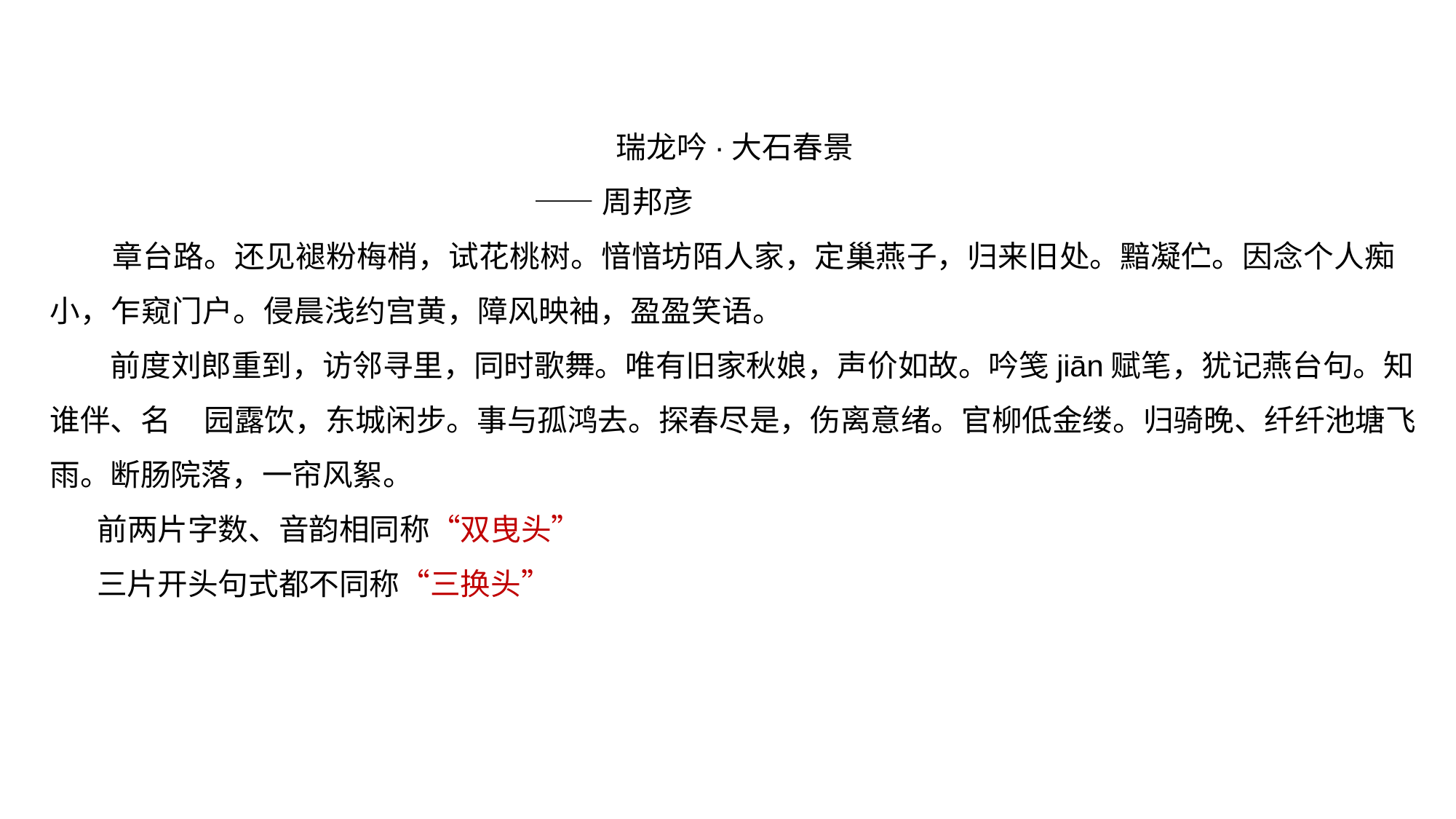

瑞龙吟·大石春景
                                                                        ——周邦彦
        章台路。还见褪粉梅梢，试花桃树。愔愔坊陌人家，定巢燕子，归来旧处。黯凝伫。因念个人痴小，乍窥门户。侵晨浅约宫黄，障风映袖，盈盈笑语。
        前度刘郎重到，访邻寻里，同时歌舞。唯有旧家秋娘，声价如故。吟笺jiān赋笔，犹记燕台句。知谁伴、名     园露饮，东城闲步。事与孤鸿去。探春尽是，伤离意绪。官柳低金缕。归骑晚、纤纤池塘飞雨。断肠院落，一帘风絮。
      前两片字数、音韵相同称“双曳头”
      三片开头句式都不同称“三换头”